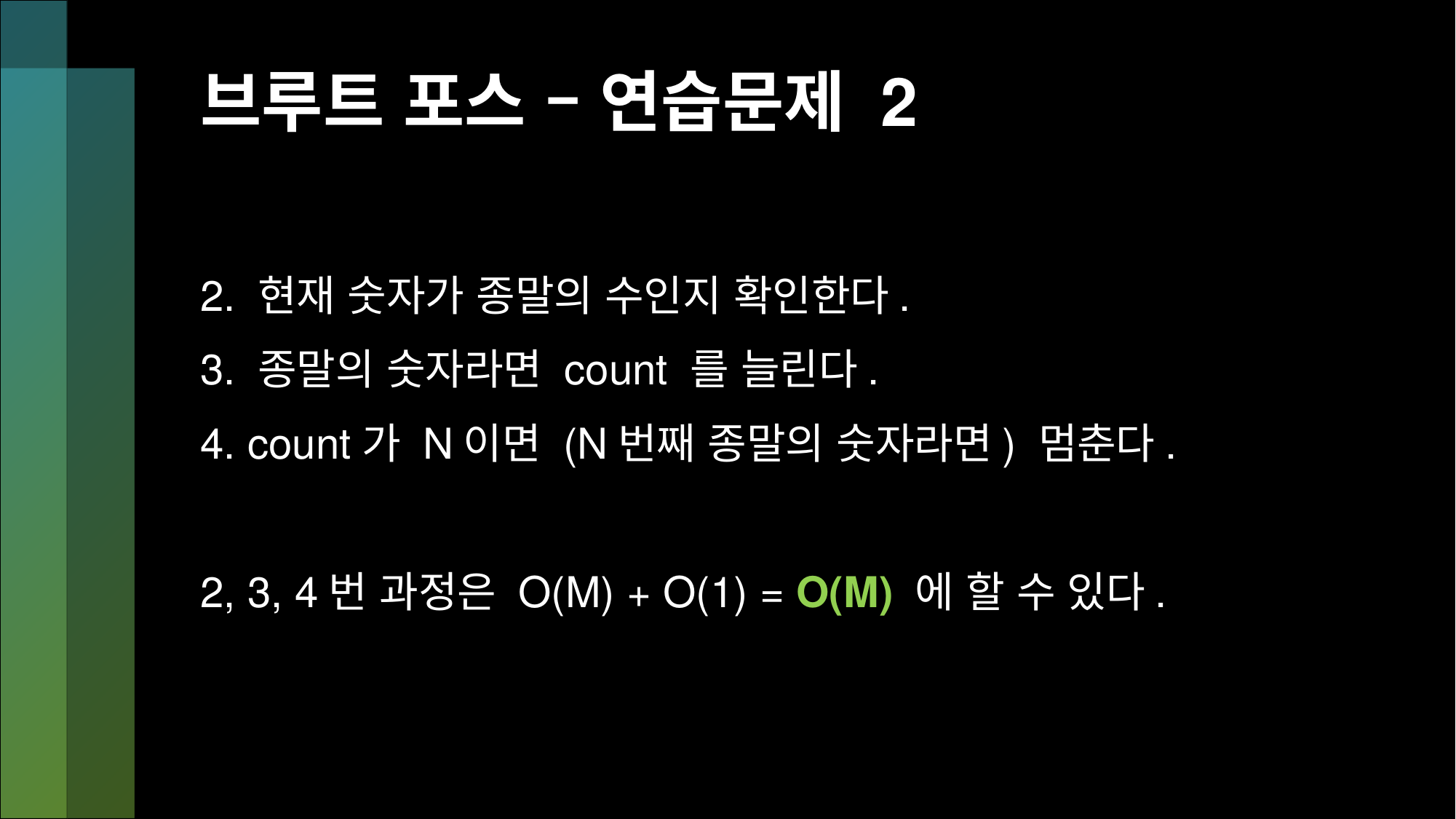

# 브루트 포스 – 연습문제 2
2. 현재 숫자가 종말의 수인지 확인한다.
3. 종말의 숫자라면 count 를 늘린다.
4. count가 N이면 (N번째 종말의 숫자라면) 멈춘다.

2, 3, 4번 과정은 O(M) + O(1) = O(M) 에 할 수 있다.